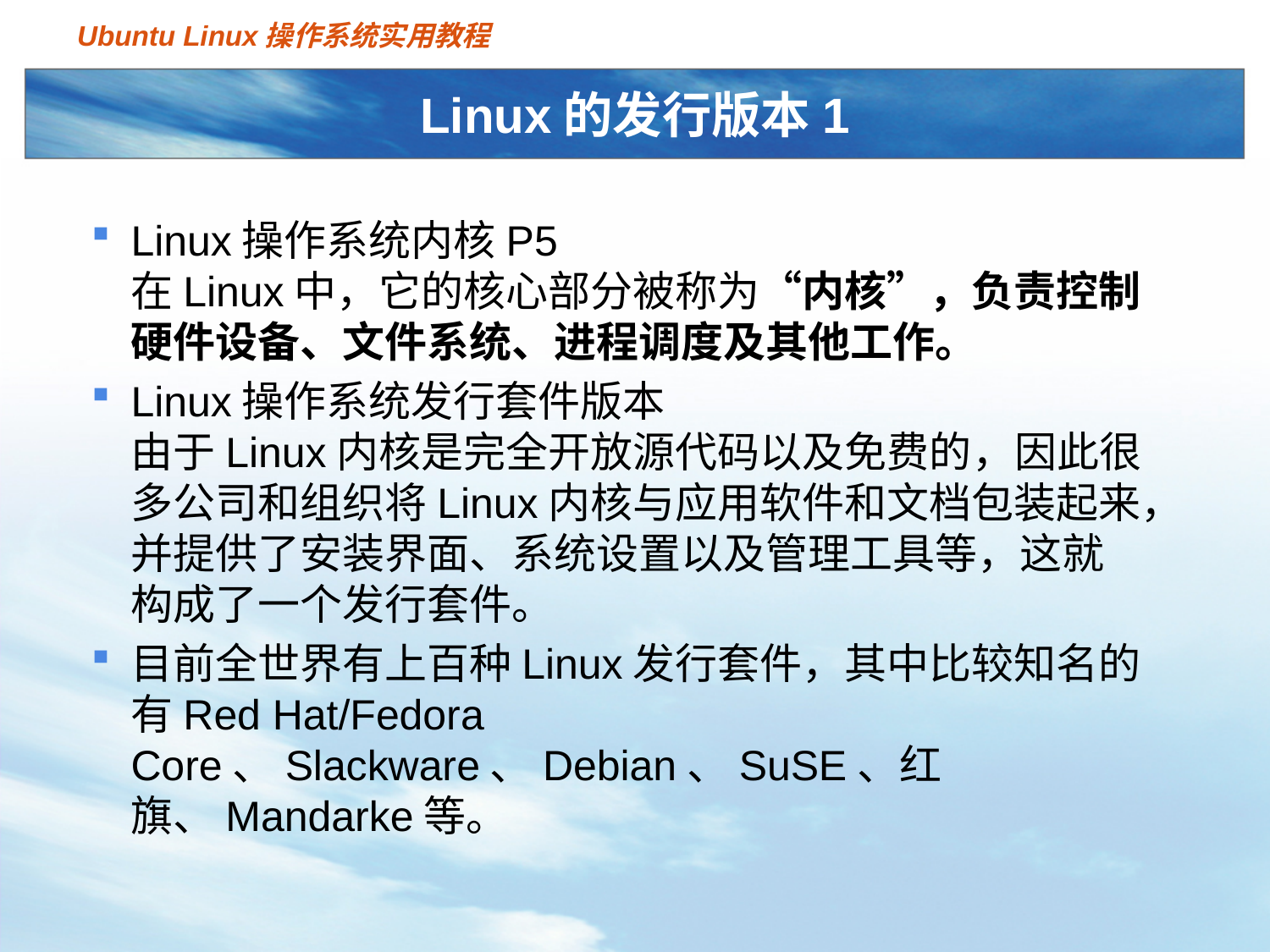

# Linux的发行版本1
Linux操作系统内核P5
在Linux中，它的核心部分被称为“内核”，负责控制硬件设备、文件系统、进程调度及其他工作。
Linux操作系统发行套件版本
由于Linux内核是完全开放源代码以及免费的，因此很多公司和组织将Linux内核与应用软件和文档包装起来，并提供了安装界面、系统设置以及管理工具等，这就构成了一个发行套件。
目前全世界有上百种Linux发行套件，其中比较知名的有Red Hat/Fedora Core、Slackware、Debian、SuSE、红旗、Mandarke等。